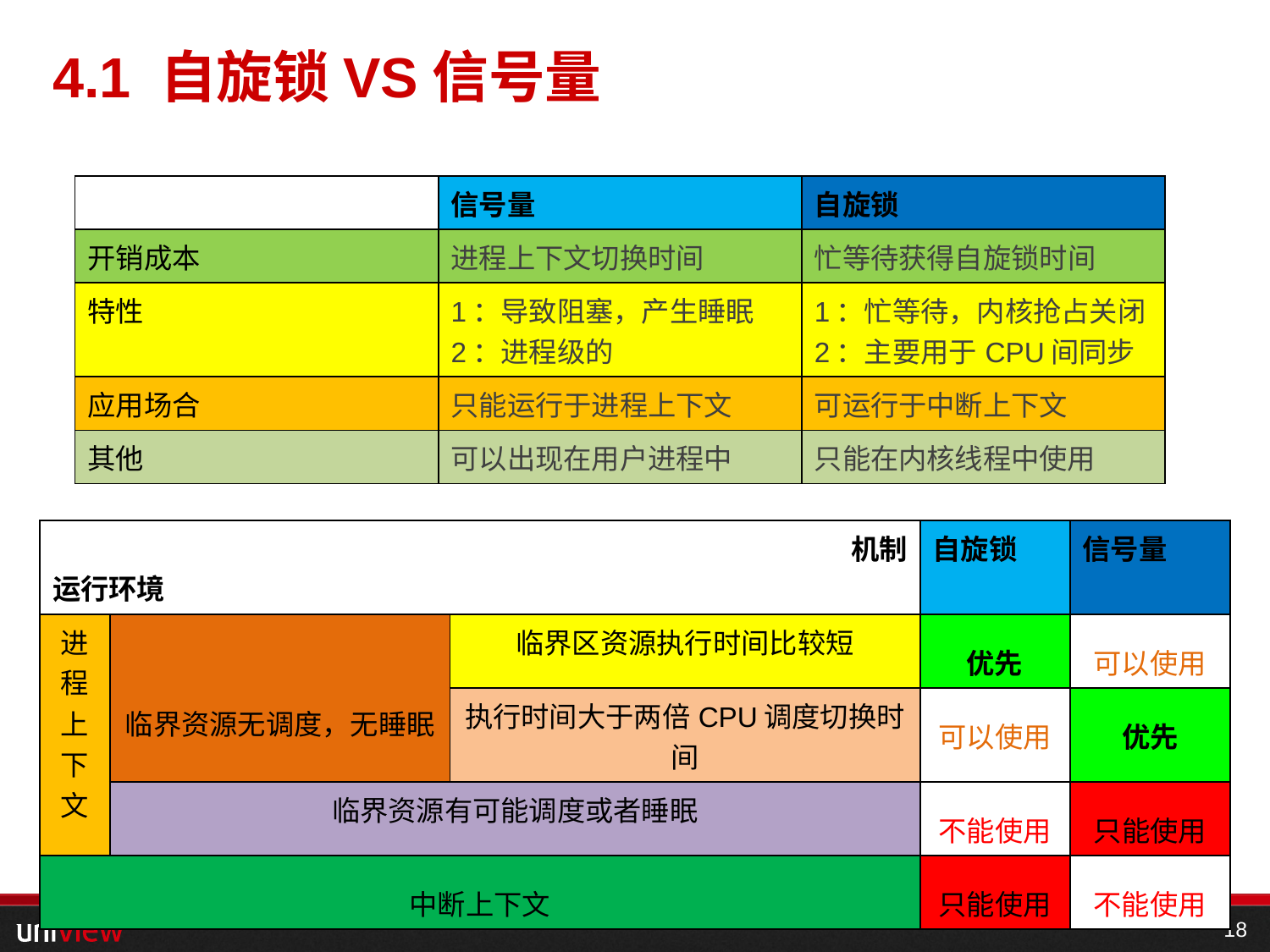

4.1 自旋锁VS信号量
|  | 信号量 | 自旋锁 |
| --- | --- | --- |
| 开销成本 | 进程上下文切换时间 | 忙等待获得自旋锁时间 |
| 特性 | 1：导致阻塞，产生睡眠 2：进程级的 | 1：忙等待，内核抢占关闭 2：主要用于CPU间同步 |
| 应用场合 | 只能运行于进程上下文 | 可运行于中断上下文 |
| 其他 | 可以出现在用户进程中 | 只能在内核线程中使用 |
| 机制 运行环境 |  |  | 自旋锁 | 信号量 |
| --- | --- | --- | --- | --- |
| 进程上 下文 | 临界资源无调度，无睡眠 | 临界区资源执行时间比较短 | 优先 | 可以使用 |
|  |  | 执行时间大于两倍CPU调度切换时间 | 可以使用 | 优先 |
|  | 临界资源有可能调度或者睡眠 |  | 不能使用 | 只能使用 |
| 中断上下文 |  |  | 只能使用 | 不能使用 |